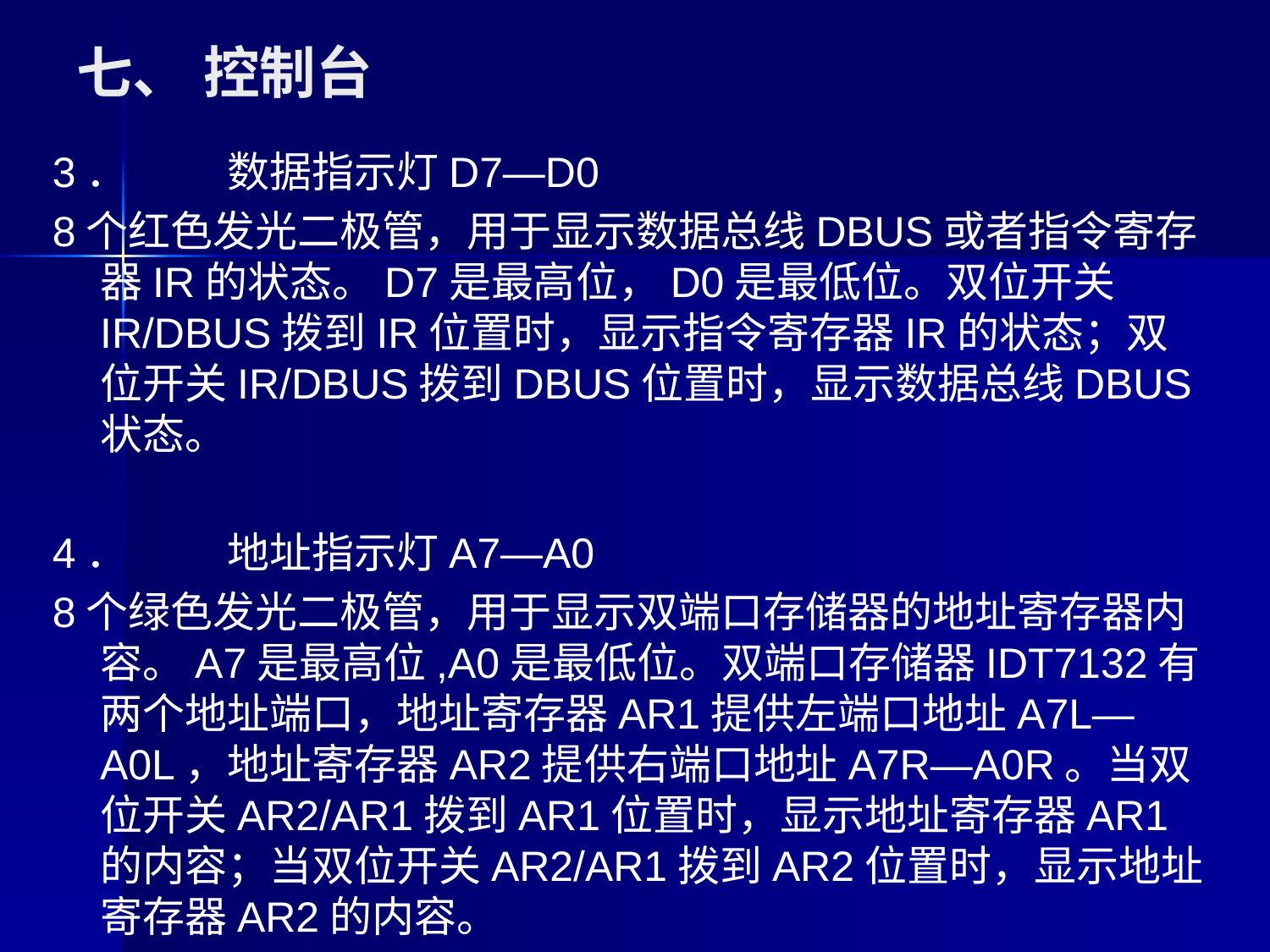

# 七、	控制台
3．	数据指示灯D7—D0
8个红色发光二极管，用于显示数据总线DBUS或者指令寄存器IR的状态。D7是最高位，D0是最低位。双位开关IR/DBUS拨到IR位置时，显示指令寄存器IR的状态；双位开关IR/DBUS拨到DBUS位置时，显示数据总线DBUS状态。

4．	地址指示灯A7—A0
8个绿色发光二极管，用于显示双端口存储器的地址寄存器内容。A7是最高位,A0是最低位。双端口存储器IDT7132有两个地址端口，地址寄存器AR1提供左端口地址A7L—A0L，地址寄存器AR2提供右端口地址A7R—A0R。当双位开关AR2/AR1拨到AR1位置时，显示地址寄存器AR1的内容；当双位开关AR2/AR1拨到AR2位置时，显示地址寄存器AR2的内容。